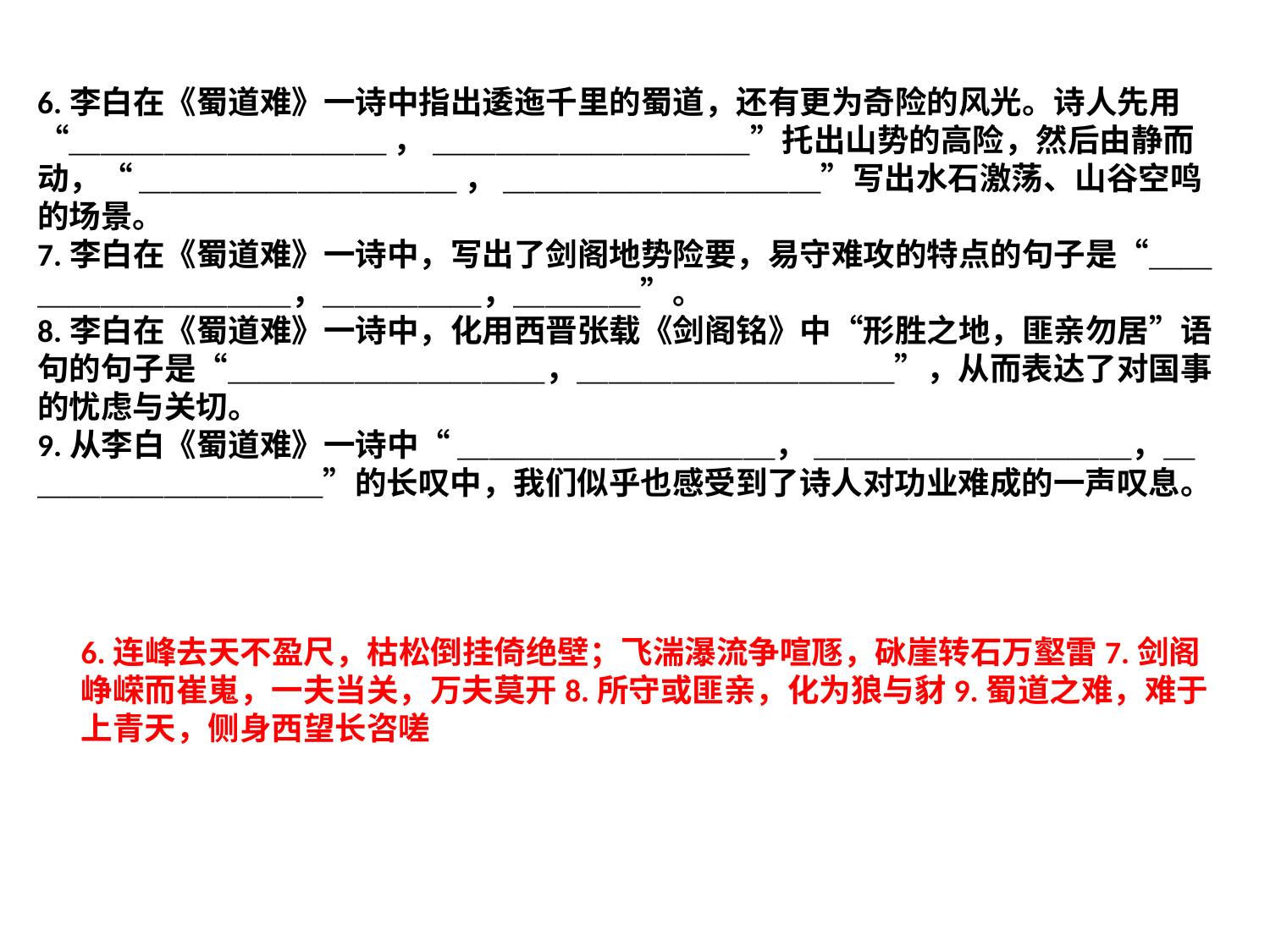

6.李白在《蜀道难》一诗中指出逶迤千里的蜀道，还有更为奇险的风光。诗人先用“＿＿＿＿＿＿＿＿＿＿ ， ＿＿＿＿＿＿＿＿＿＿”托出山势的高险，然后由静而动，“ ＿＿＿＿＿＿＿＿＿＿ ， ＿＿＿＿＿＿＿＿＿＿”写出水石激荡、山谷空鸣的场景。
7.李白在《蜀道难》一诗中，写出了剑阁地势险要，易守难攻的特点的句子是“＿＿＿＿＿＿＿＿＿＿，＿＿＿＿＿，＿＿＿＿”。
8.李白在《蜀道难》一诗中，化用西晋张载《剑阁铭》中“形胜之地，匪亲勿居”语句的句子是“＿＿＿＿＿＿＿＿＿＿，＿＿＿＿＿＿＿＿＿＿”，从而表达了对国事的忧虑与关切。
9.从李白《蜀道难》一诗中“ ＿＿＿＿＿＿＿＿＿＿， ＿＿＿＿＿＿＿＿＿＿，＿＿＿＿＿＿＿＿＿＿”的长叹中，我们似乎也感受到了诗人对功业难成的一声叹息。

6.连峰去天不盈尺，枯松倒挂倚绝壁；飞湍瀑流争喧豗，砯崖转石万壑雷7.剑阁峥嵘而崔嵬，一夫当关，万夫莫开8.所守或匪亲，化为狼与豺9.蜀道之难，难于上青天，侧身西望长咨嗟